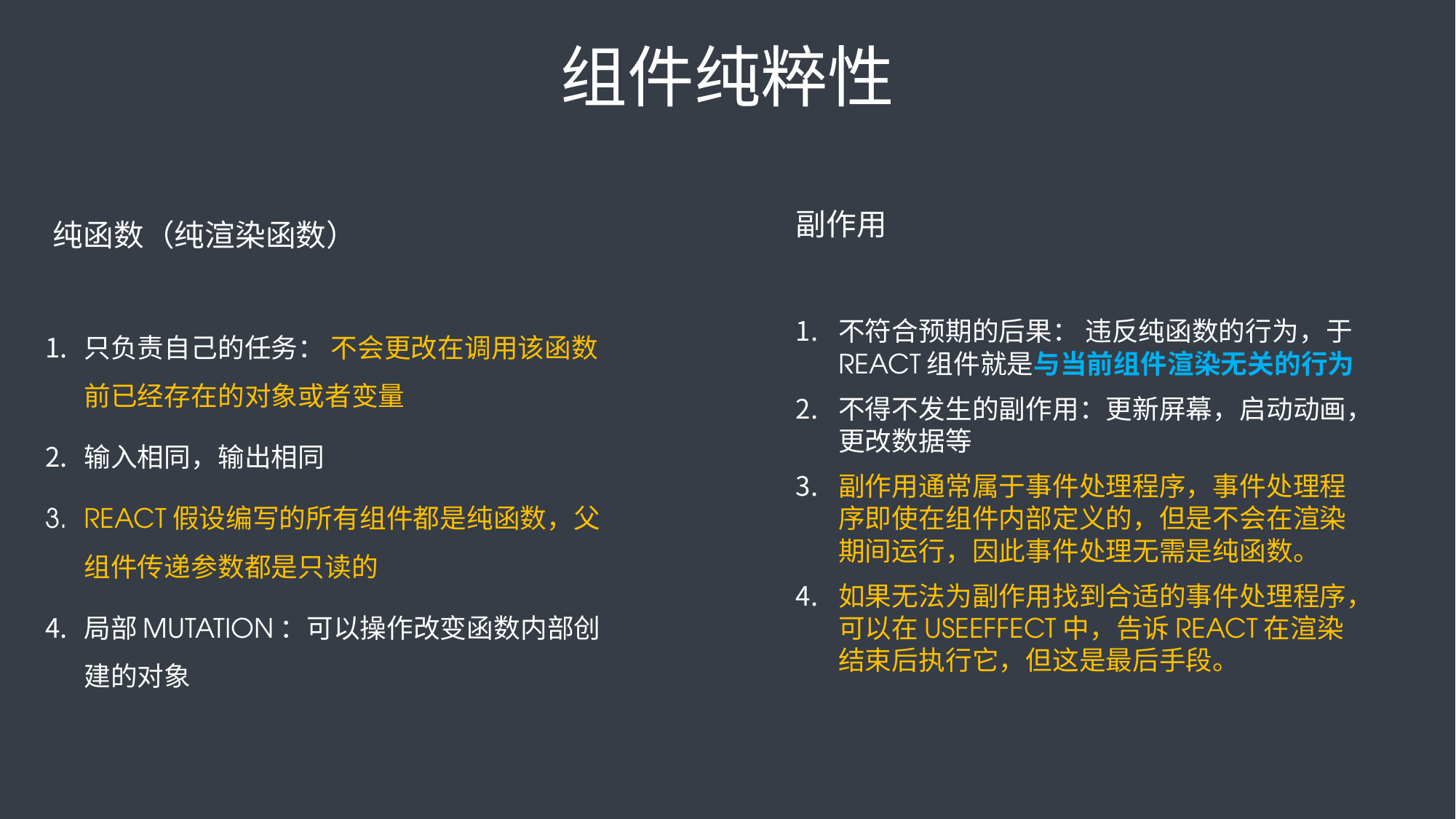

组件纯粹性
纯函数（纯渲染函数）
副作用
只负责自己的任务： 不会更改在调用该函数前已经存在的对象或者变量
输入相同，输出相同
React假设编写的所有组件都是纯函数，父组件传递参数都是只读的
局部mutation：可以操作改变函数内部创建的对象
不符合预期的后果： 违反纯函数的行为，于react组件就是与当前组件渲染无关的行为
不得不发生的副作用：更新屏幕，启动动画，更改数据等
副作用通常属于事件处理程序，事件处理程序即使在组件内部定义的，但是不会在渲染期间运行，因此事件处理无需是纯函数。
如果无法为副作用找到合适的事件处理程序，可以在useEffect中，告诉react在渲染结束后执行它，但这是最后手段。